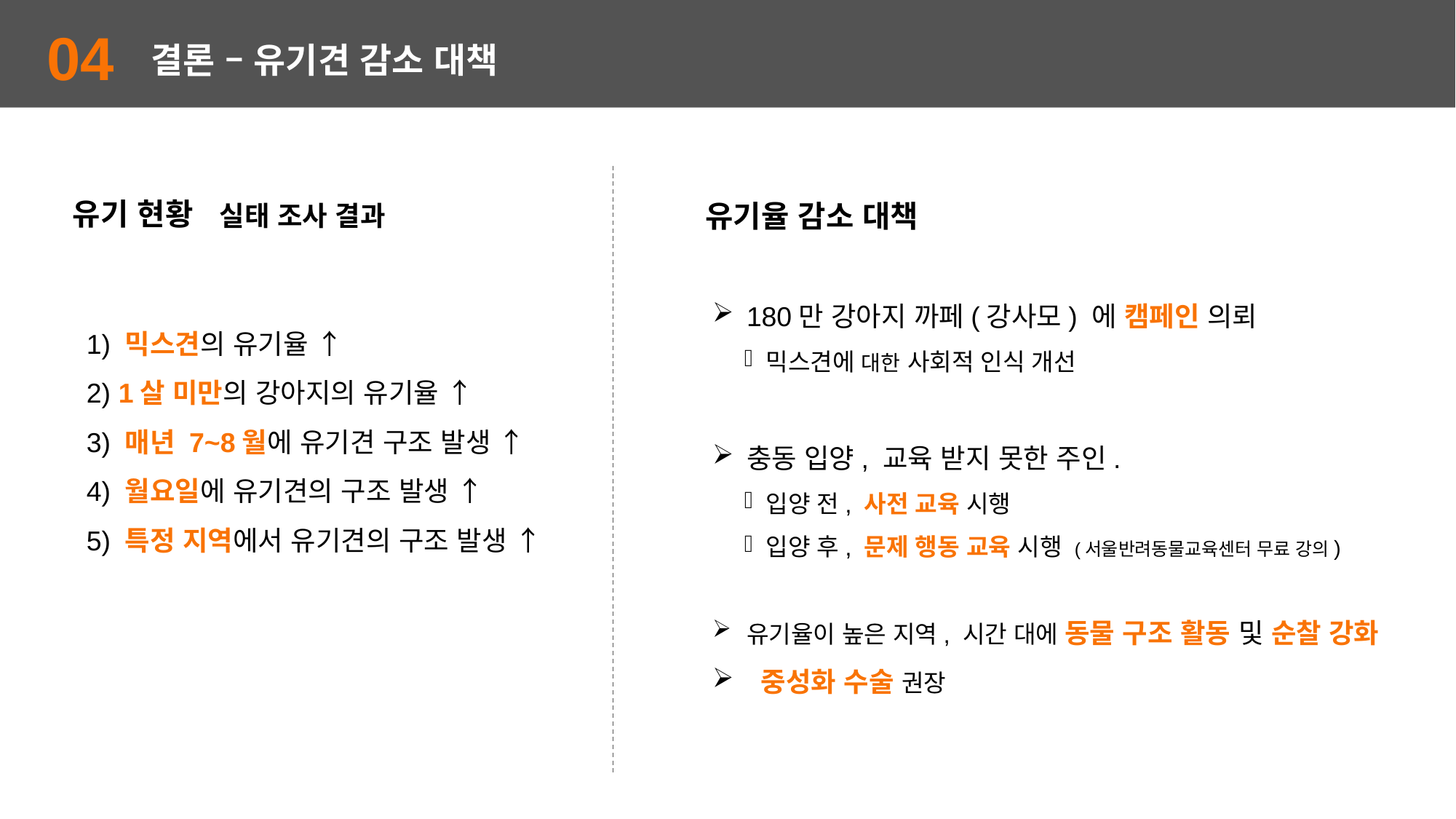

04
결론 – 유기견 감소 대책
유기 현황
유기율 감소 대책
실태 조사 결과

180만 강아지 까페(강사모) 에 캠페인 의뢰
믹스견에 대한 사회적 인식 개선

충동 입양, 교육 받지 못한 주인.
입양 전, 사전 교육 시행
입양 후, 문제 행동 교육 시행 (서울반려동물교육센터 무료 강의)

유기율이 높은 지역, 시간 대에 동물 구조 활동 및 순찰 강화
 중성화 수술 권장
1) 믹스견의 유기율 ↑
2) 1살 미만의 강아지의 유기율 ↑
3) 매년 7~8월에 유기견 구조 발생 ↑
4) 월요일에 유기견의 구조 발생 ↑
5) 특정 지역에서 유기견의 구조 발생 ↑